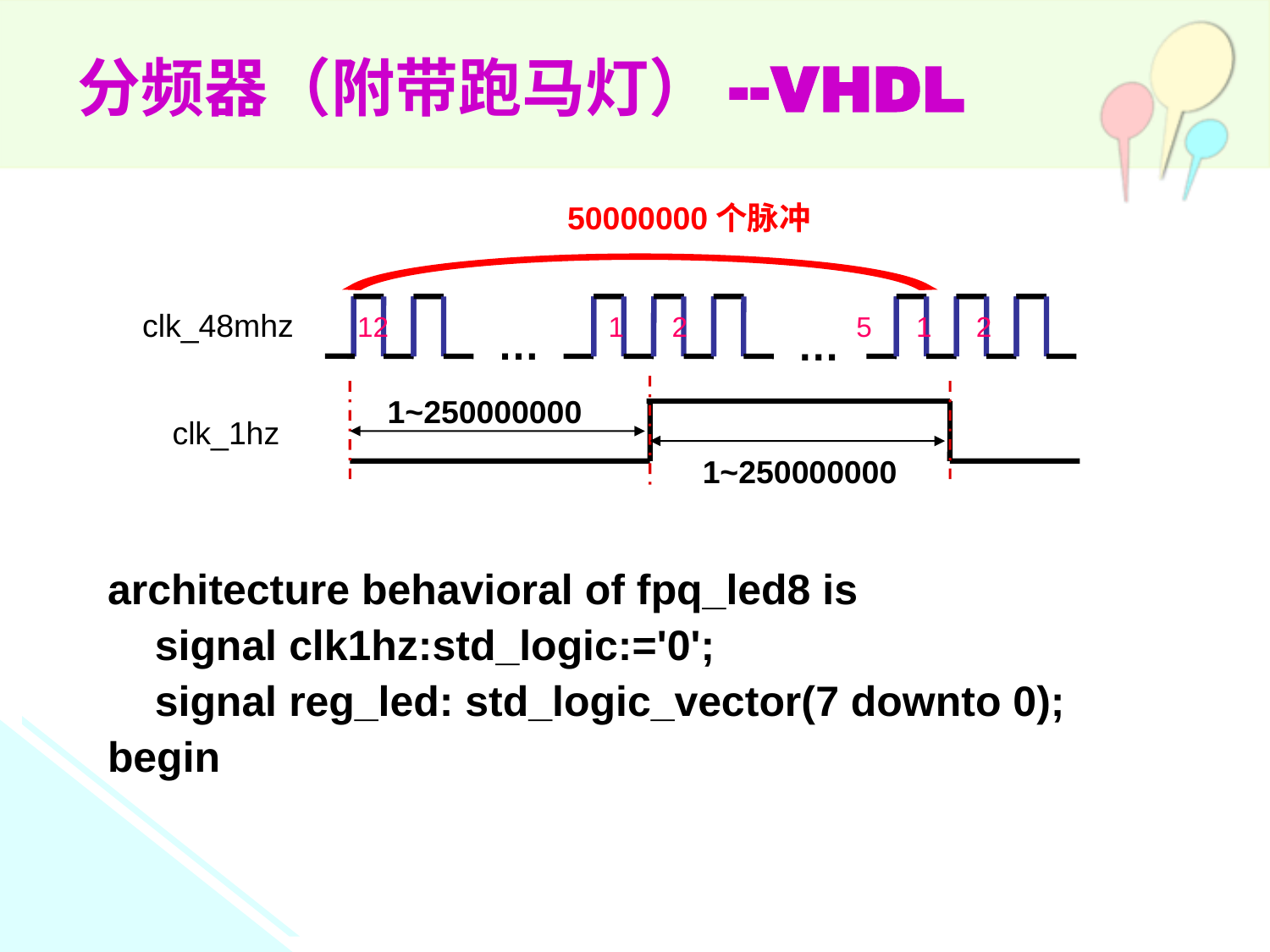

分频器（附带跑马灯）--VHDL
50000000个脉冲

clk_48mhz
1
2
1
2
 5
 1
 2
…
…

1~250000000

clk_1hz

1~250000000

architecture behavioral of fpq_led8 is
    signal clk1hz:std_logic:='0';
    signal reg_led: std_logic_vector(7 downto 0);
begin